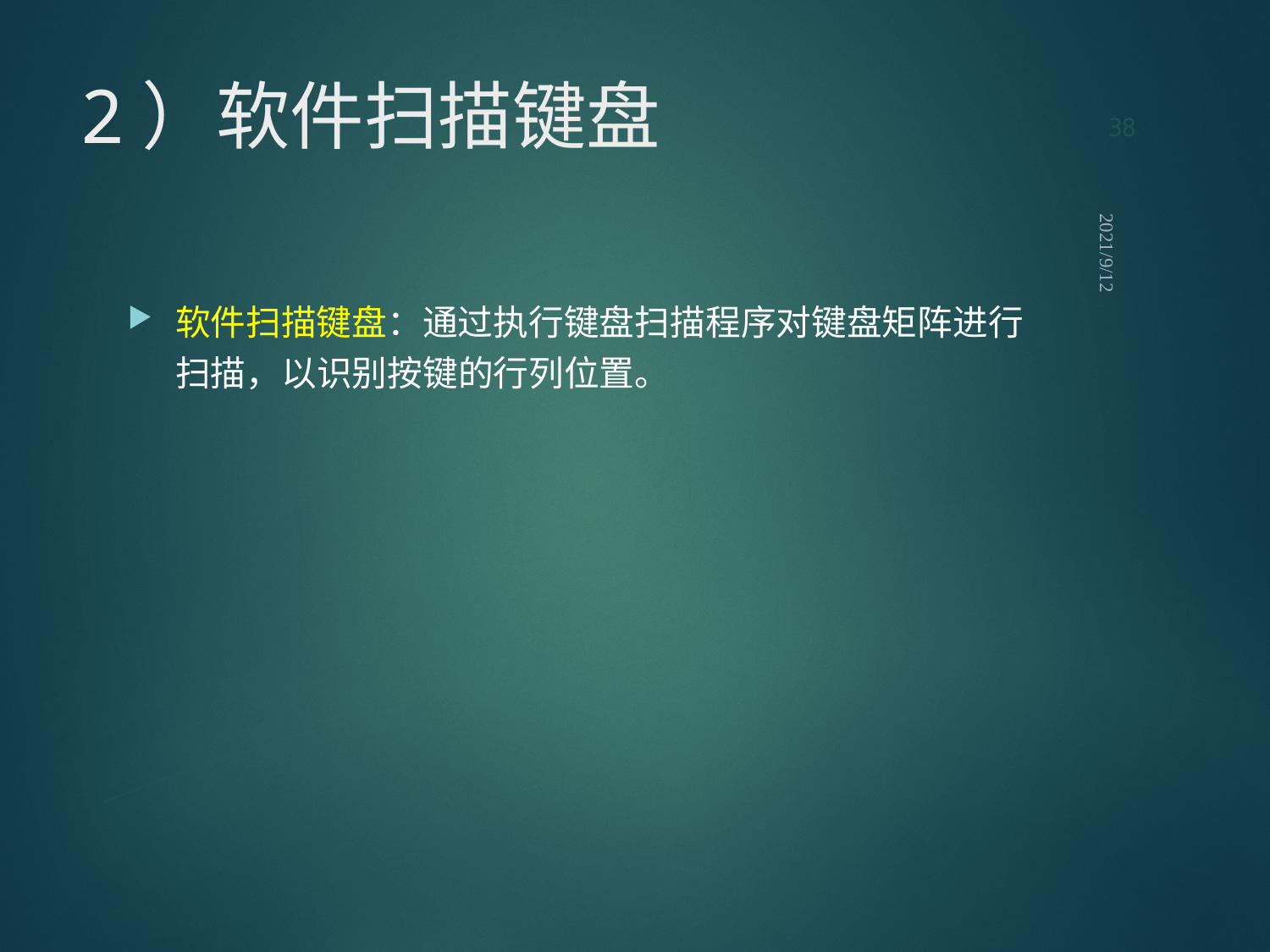

38
# 2）软件扫描键盘
2021/9/12
软件扫描键盘：通过执行键盘扫描程序对键盘矩阵进行扫描，以识别按键的行列位置。